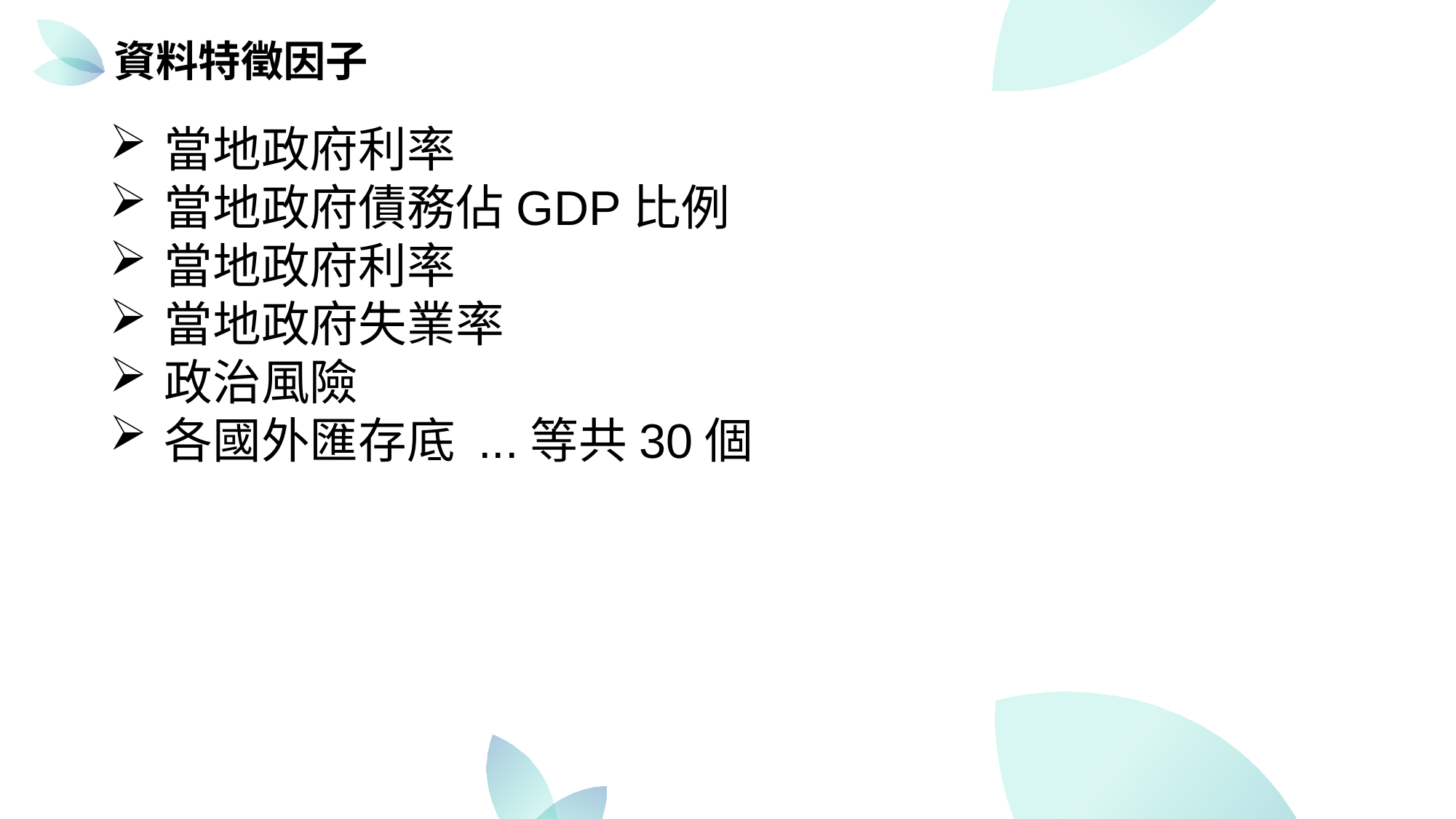

資料特徵因子

當地政府利率
當地政府債務佔GDP比例
當地政府利率
當地政府失業率
政治風險
各國外匯存底 ...等共30個